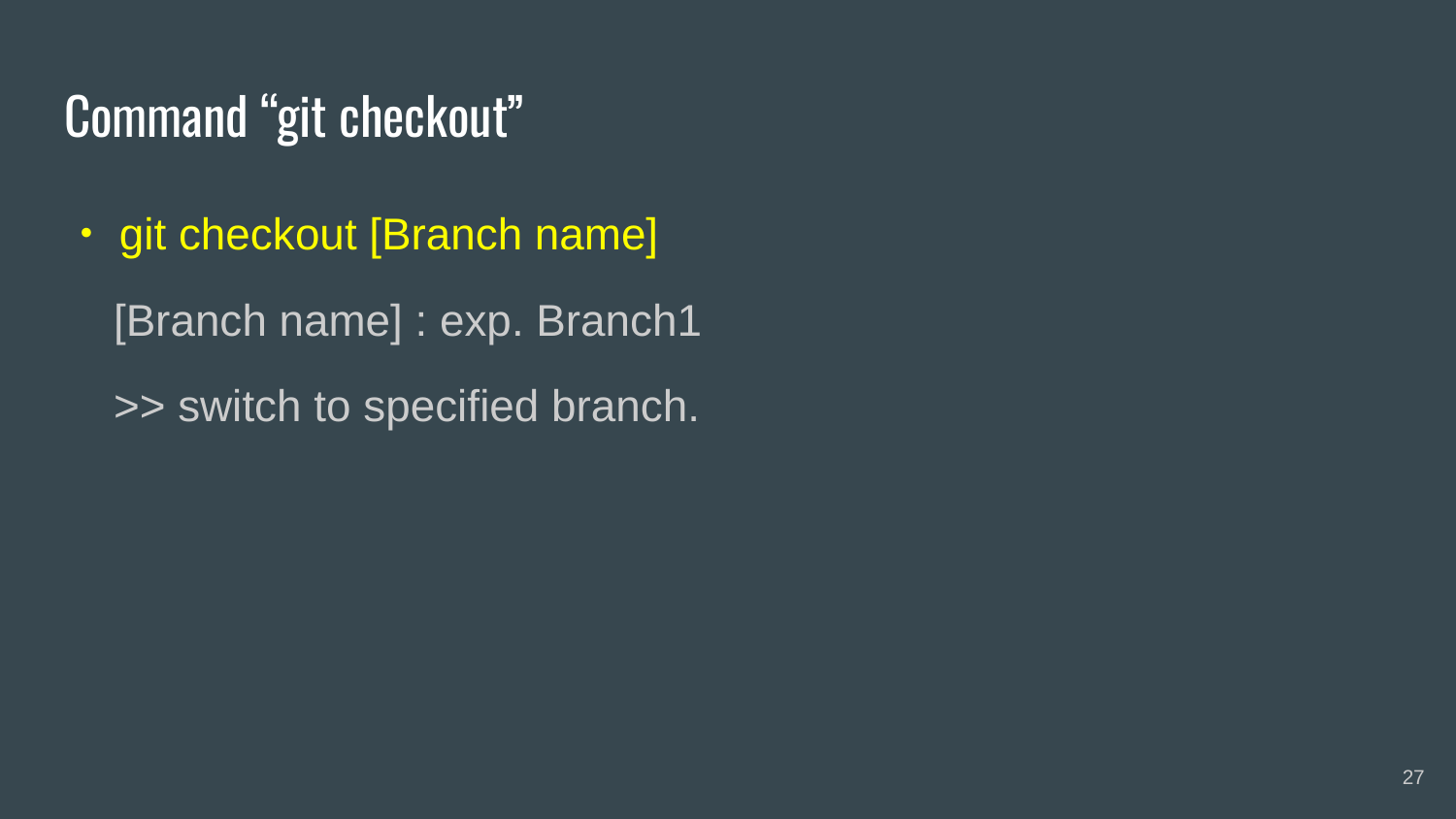

# Command “git checkout”
・git checkout [Branch name]
    [Branch name] : exp. Branch1
    >> switch to specified branch.
27